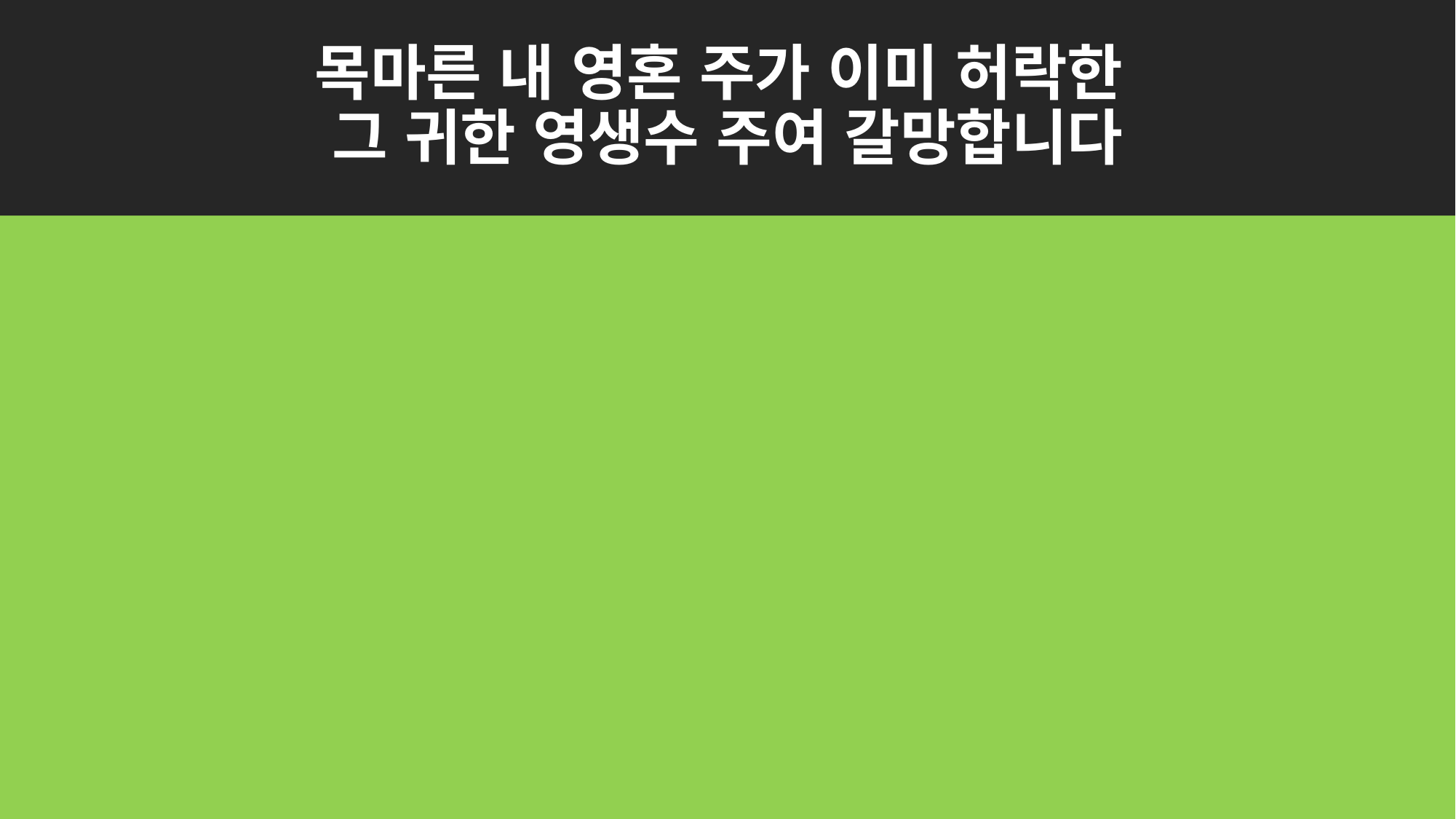

# 목마른 내 영혼 주가 이미 허락한 그 귀한 영생수 주여 갈망합니다